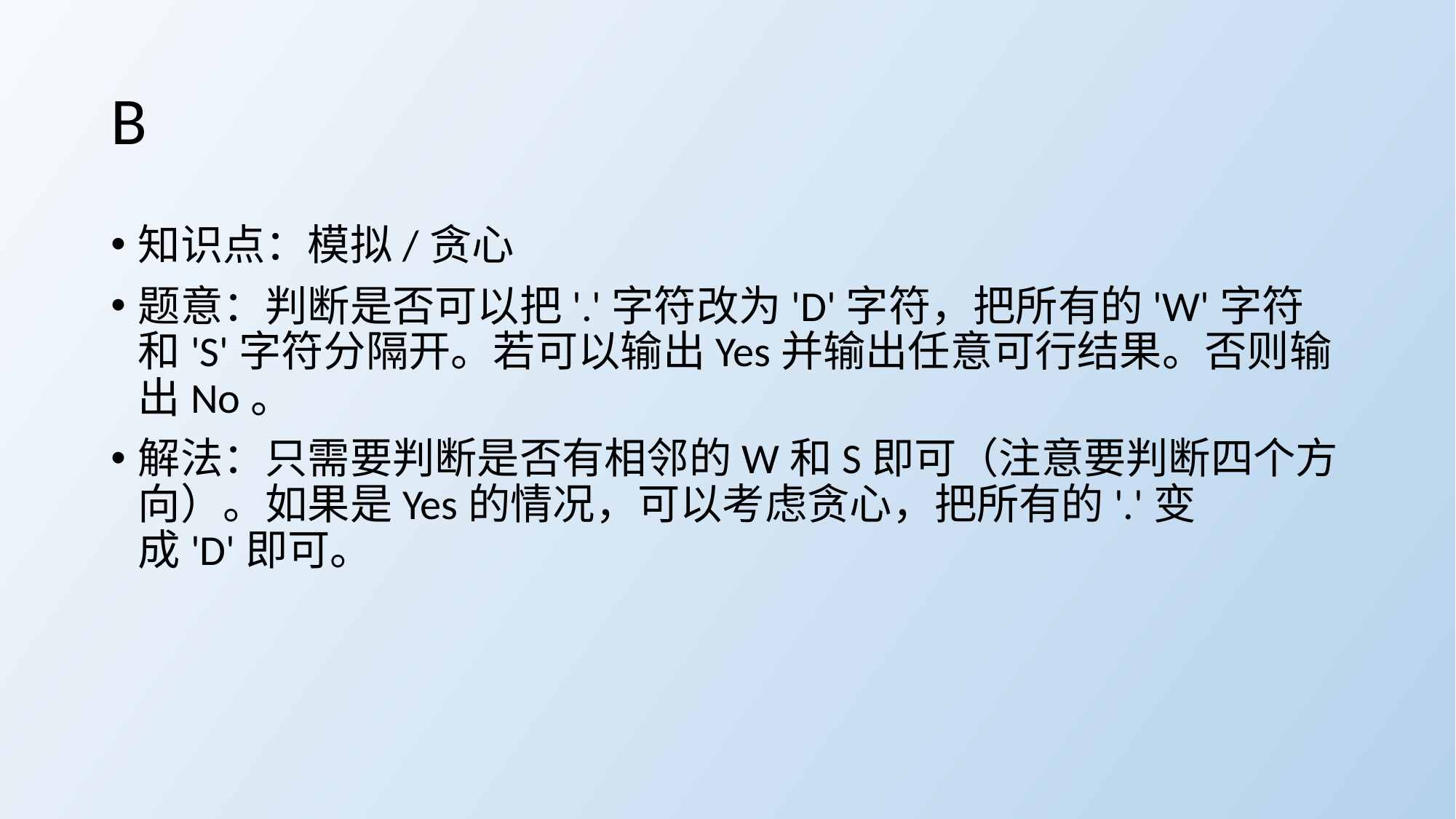

# B
知识点：模拟/贪心
题意：判断是否可以把'.'字符改为'D'字符，把所有的'W'字符和'S'字符分隔开。若可以输出Yes并输出任意可行结果。否则输出No。
解法：只需要判断是否有相邻的W和S即可（注意要判断四个方向）。如果是Yes的情况，可以考虑贪心，把所有的'.'变成'D'即可。